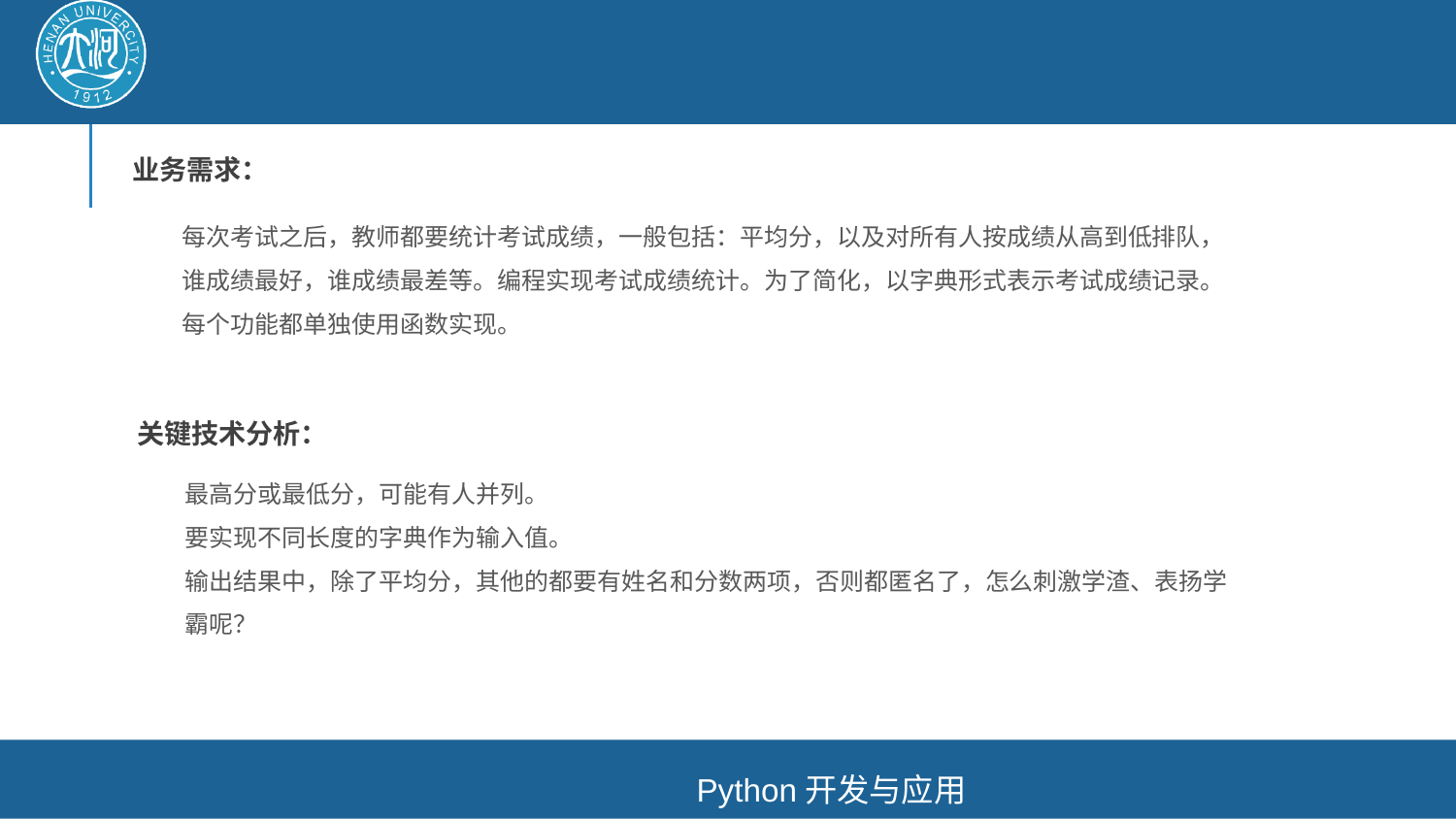

#
业务需求：
每次考试之后，教师都要统计考试成绩，一般包括：平均分，以及对所有人按成绩从高到低排队，谁成绩最好，谁成绩最差等。编程实现考试成绩统计。为了简化，以字典形式表示考试成绩记录。每个功能都单独使用函数实现。
关键技术分析：
最高分或最低分，可能有人并列。
要实现不同长度的字典作为输入值。
输出结果中，除了平均分，其他的都要有姓名和分数两项，否则都匿名了，怎么刺激学渣、表扬学霸呢？

Python开发与应用
6